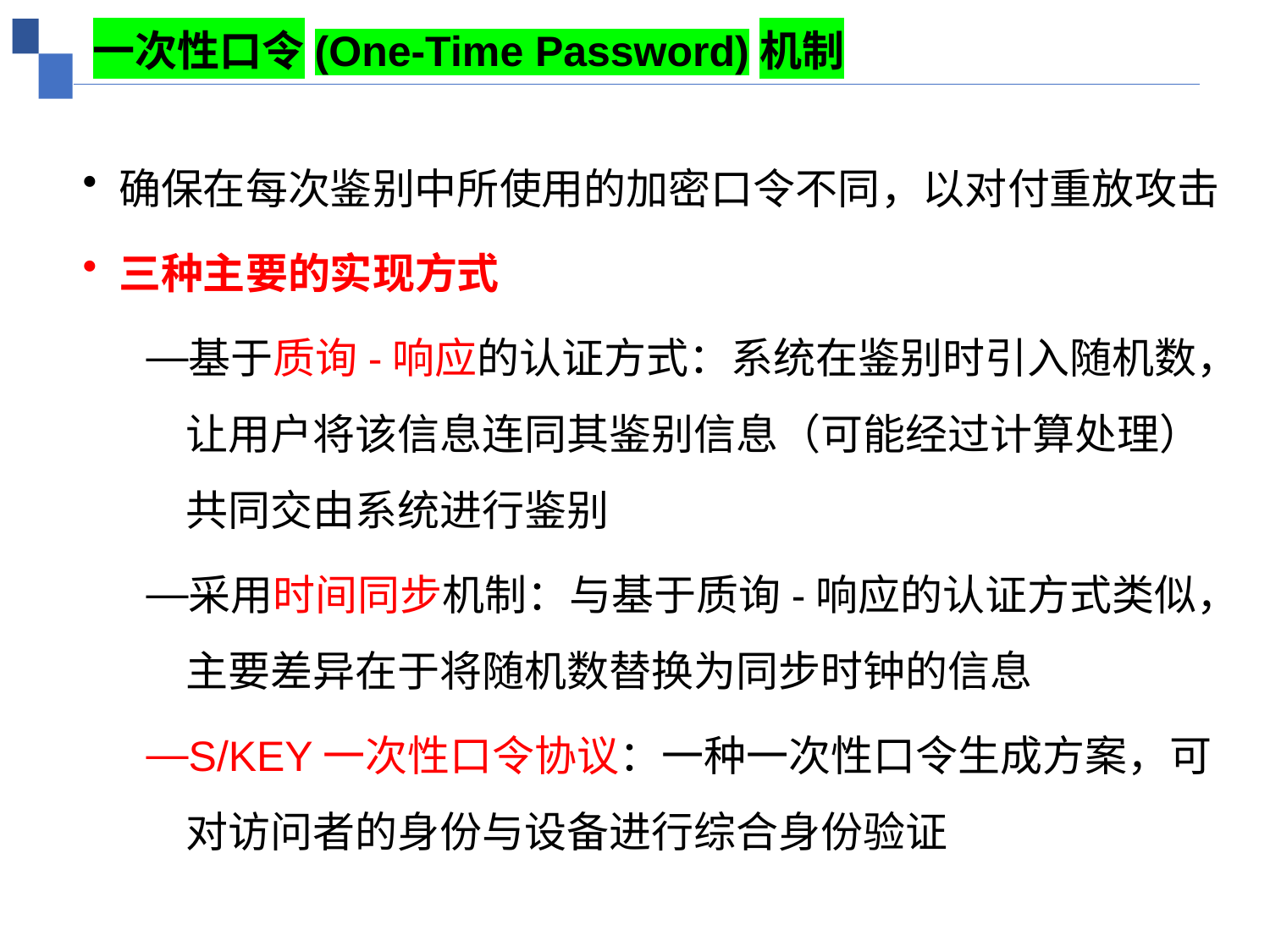

一次性口令(One-Time Password)机制
确保在每次鉴别中所使用的加密口令不同，以对付重放攻击
三种主要的实现方式
基于质询-响应的认证方式：系统在鉴别时引入随机数，让用户将该信息连同其鉴别信息（可能经过计算处理）共同交由系统进行鉴别
采用时间同步机制：与基于质询-响应的认证方式类似，主要差异在于将随机数替换为同步时钟的信息
S/KEY一次性口令协议：一种一次性口令生成方案，可对访问者的身份与设备进行综合身份验证
11